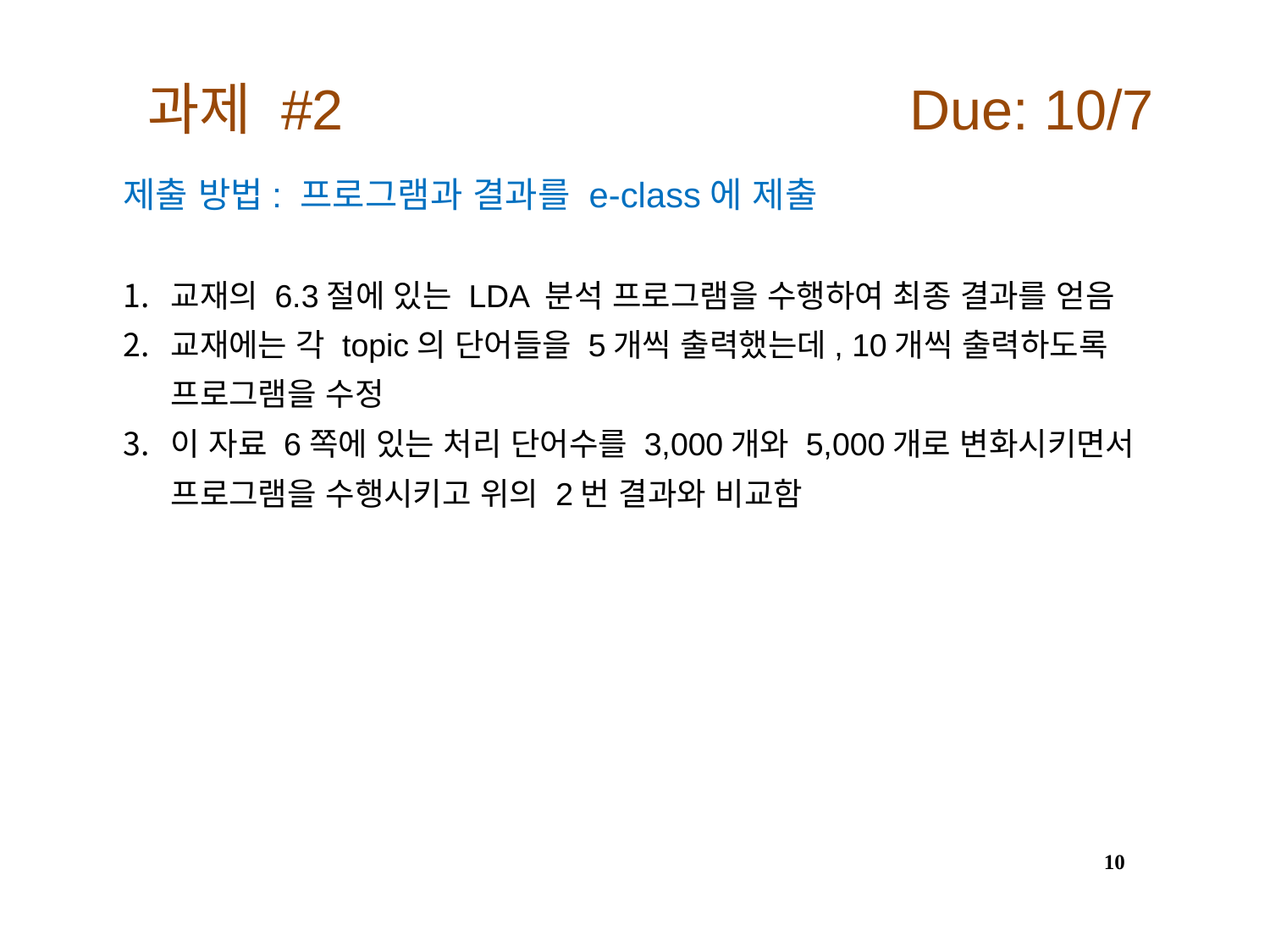

# 과제 #2					Due: 10/7
제출 방법: 프로그램과 결과를 e-class에 제출

교재의 6.3절에 있는 LDA 분석 프로그램을 수행하여 최종 결과를 얻음
교재에는 각 topic의 단어들을 5개씩 출력했는데, 10개씩 출력하도록 프로그램을 수정
이 자료 6쪽에 있는 처리 단어수를 3,000개와 5,000개로 변화시키면서 프로그램을 수행시키고 위의 2번 결과와 비교함
10